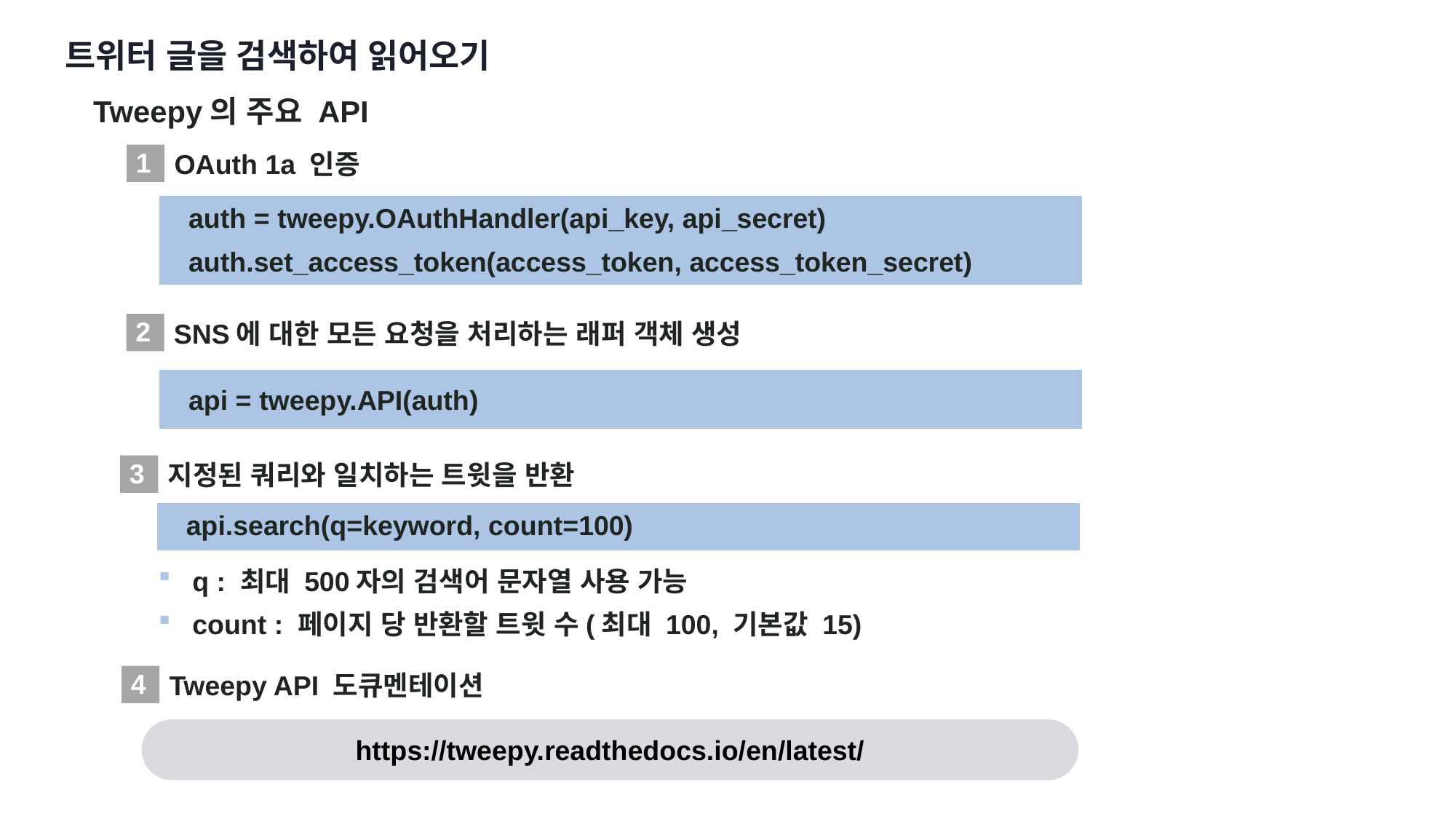

트위터 글을 검색하여 읽어오기

Tweepy의 주요 API
1
OAuth 1a 인증

auth = tweepy.OAuthHandler(api_key, api_secret)
auth.set_access_token(access_token, access_token_secret)

2
SNS에 대한 모든 요청을 처리하는 래퍼 객체 생성

api = tweepy.API(auth)
3
지정된 쿼리와 일치하는 트윗을 반환

api.search(q=keyword, count=100)

q : 최대 500자의 검색어 문자열 사용 가능
count : 페이지 당 반환할 트윗 수(최대 100, 기본값 15)
DB
4
Tweepy API 도큐멘테이션

https://tweepy.readthedocs.io/en/latest/